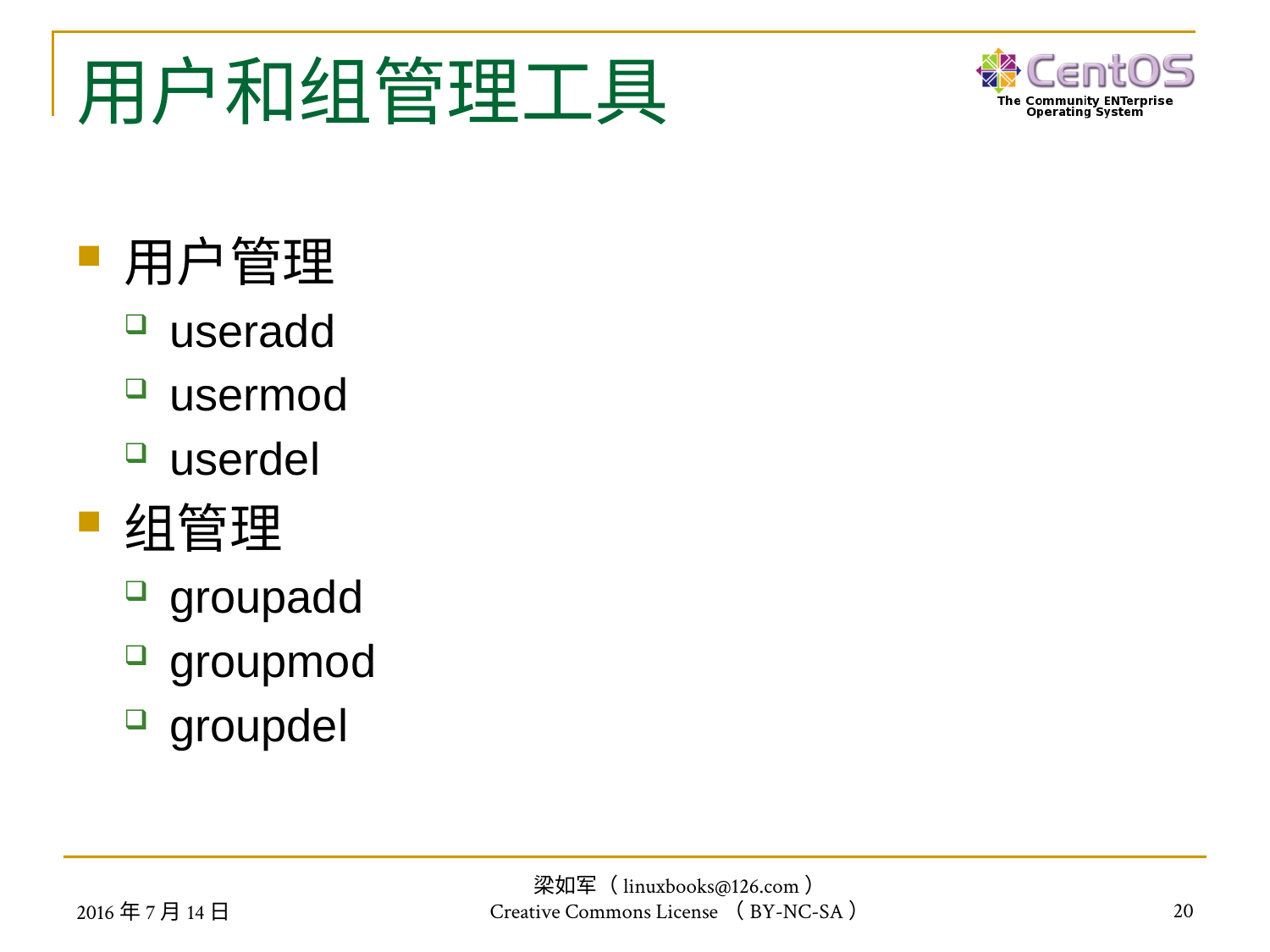

# 用户和组管理工具
用户管理
useradd
usermod
userdel
组管理
groupadd
groupmod
groupdel
梁如军（linuxbooks@126.com）
Creative Commons License（BY-NC-SA）
2016年7月14日
20